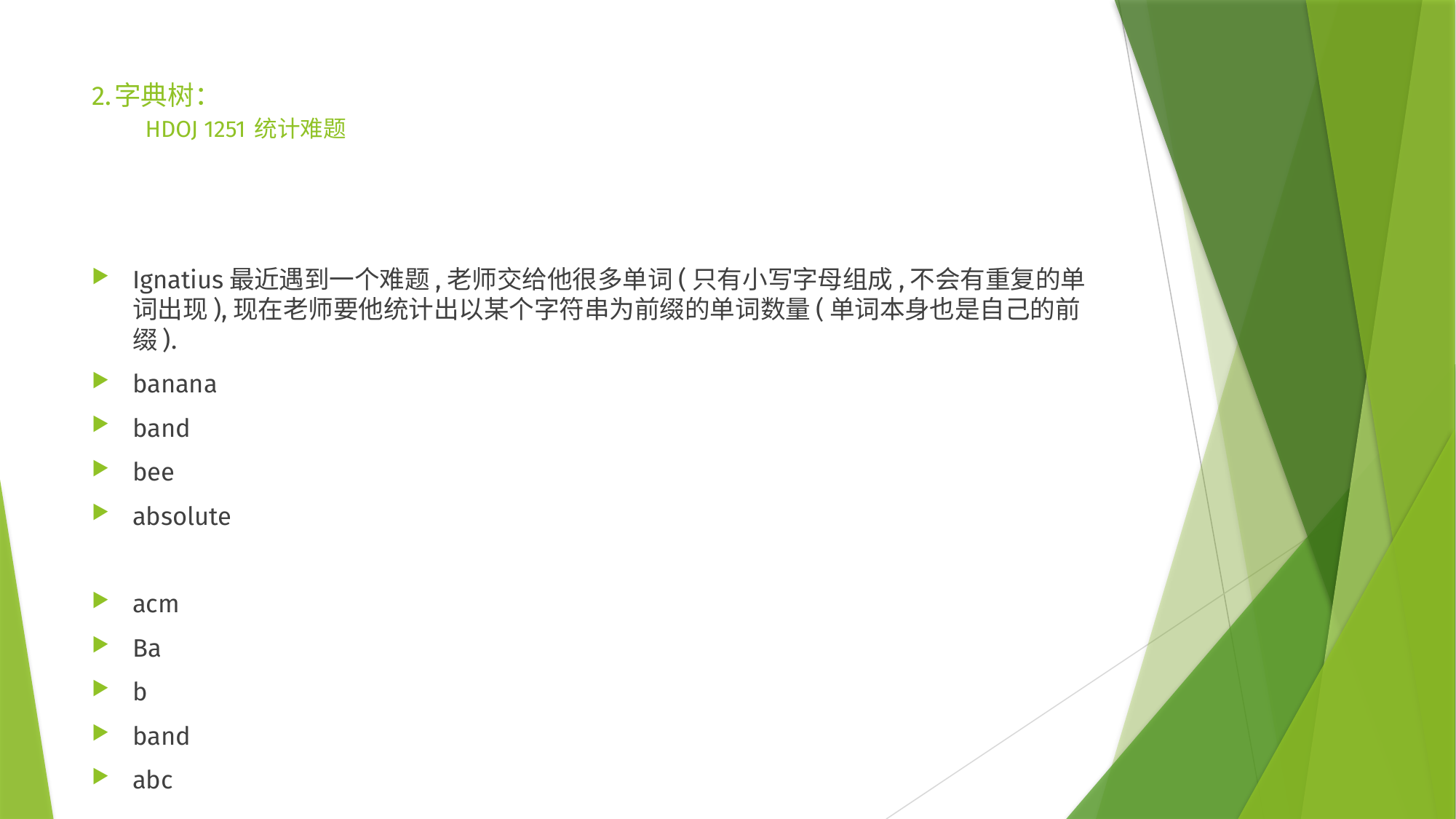

# 2.字典树： HDOJ 1251 统计难题
Ignatius最近遇到一个难题,老师交给他很多单词(只有小写字母组成,不会有重复的单词出现),现在老师要他统计出以某个字符串为前缀的单词数量(单词本身也是自己的前缀).
banana
band
bee
absolute

acm
Ba
b
band
abc